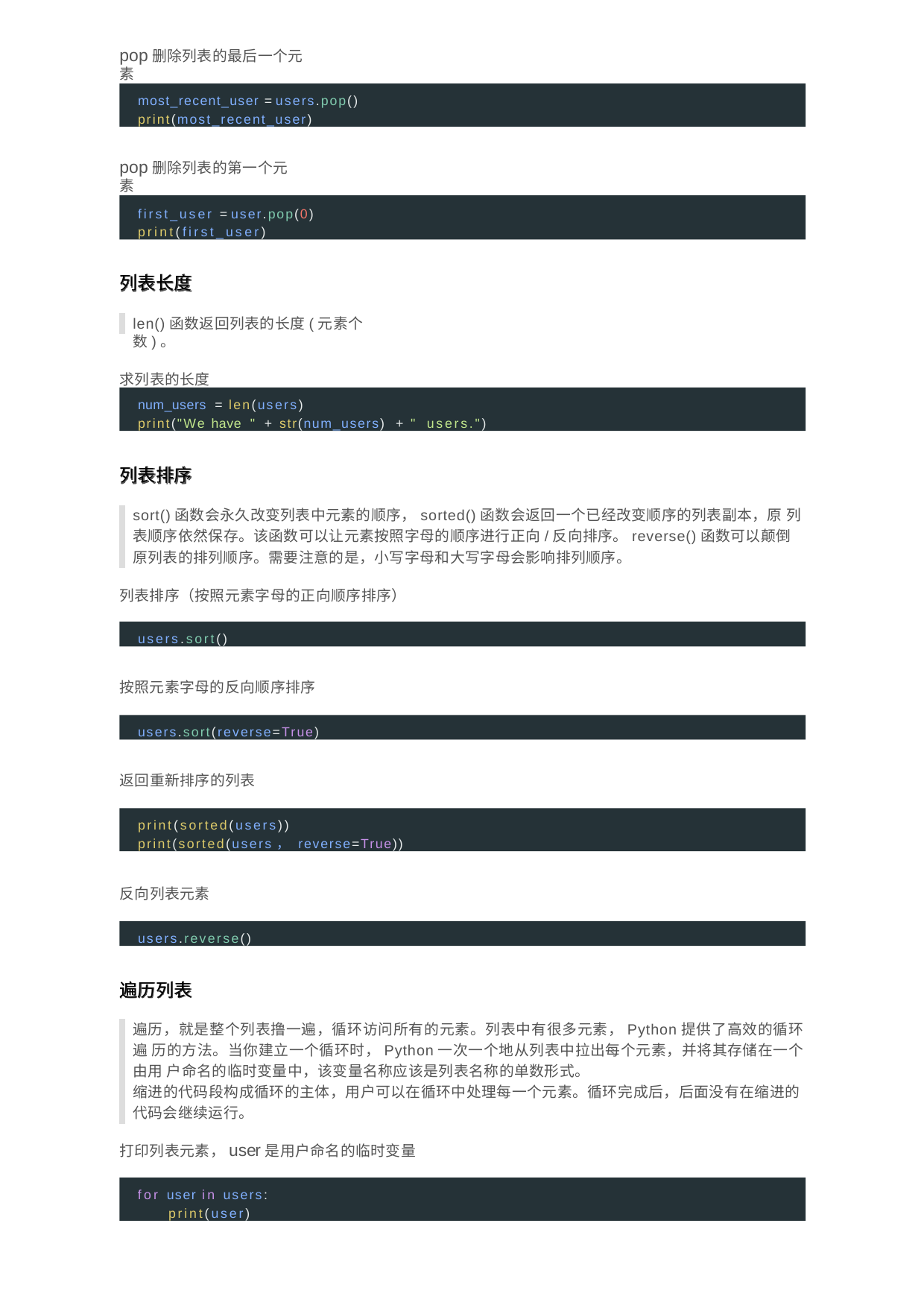

pop删除列表的最后⼀个元素
most_recent_user = users.pop()  print(most_recent_user)
pop删除列表的第⼀个元素
first_user = user.pop(0)  print(first_user)
列表⻓度

len()函数返回列表的长度(元素个数)。

求列表的⻓度

num_users  = len(users)
print("We have  " +  str(num_users)  +  " users.")
列表排序

sort()函数会永久改变列表中元素的顺序，sorted()函数会返回一个已经改变顺序的列表副本，原 列表顺序依然保存。该函数可以让元素按照字母的顺序进行正向/反向排序。reverse()函数可以颠倒 原列表的排列顺序。需要注意的是，小写字母和大写字母会影响排列顺序。

列表排序（按照元素字⺟的正向顺序排序）

users.sort()
按照元素字⺟的反向顺序排序
users.sort(reverse=True)
返回重新排序的列表
print(sorted(users))  print(sorted(users， reverse=True))
反向列表元素
users.reverse()
遍历列表

遍历，就是整个列表撸一遍，循环访问所有的元素。列表中有很多元素，Python提供了高效的循环遍 历的方法。当你建立一个循环时，Python一次一个地从列表中拉出每个元素，并将其存储在一个由用 户命名的临时变量中，该变量名称应该是列表名称的单数形式。
缩进的代码段构成循环的主体，用户可以在循环中处理每一个元素。循环完成后，后面没有在缩进的 代码会继续运行。

打印列表元素，user是⽤⼾命名的临时变量

for user in users:  print(user)